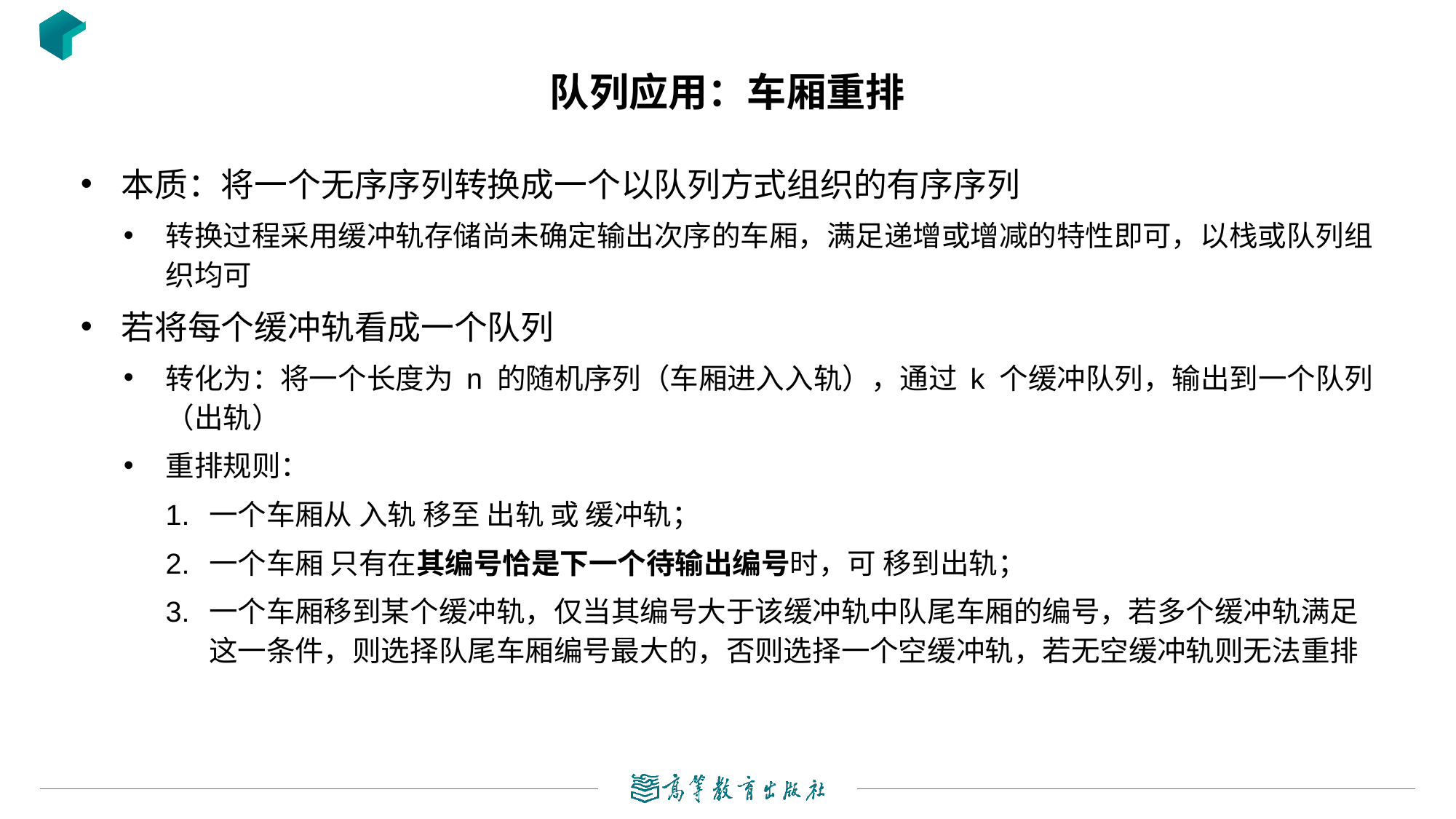

# 队列应用：车厢重排
本质：将一个无序序列转换成一个以队列方式组织的有序序列
转换过程采用缓冲轨存储尚未确定输出次序的车厢，满足递增或增减的特性即可，以栈或队列组织均可
若将每个缓冲轨看成一个队列
转化为：将一个长度为 n 的随机序列（车厢进入入轨），通过 k 个缓冲队列，输出到一个队列（出轨）
重排规则：
一个车厢从 入轨 移至 出轨 或 缓冲轨；
一个车厢 只有在其编号恰是下一个待输出编号时，可 移到出轨；
一个车厢移到某个缓冲轨，仅当其编号大于该缓冲轨中队尾车厢的编号，若多个缓冲轨满足这一条件，则选择队尾车厢编号最大的，否则选择一个空缓冲轨，若无空缓冲轨则无法重排